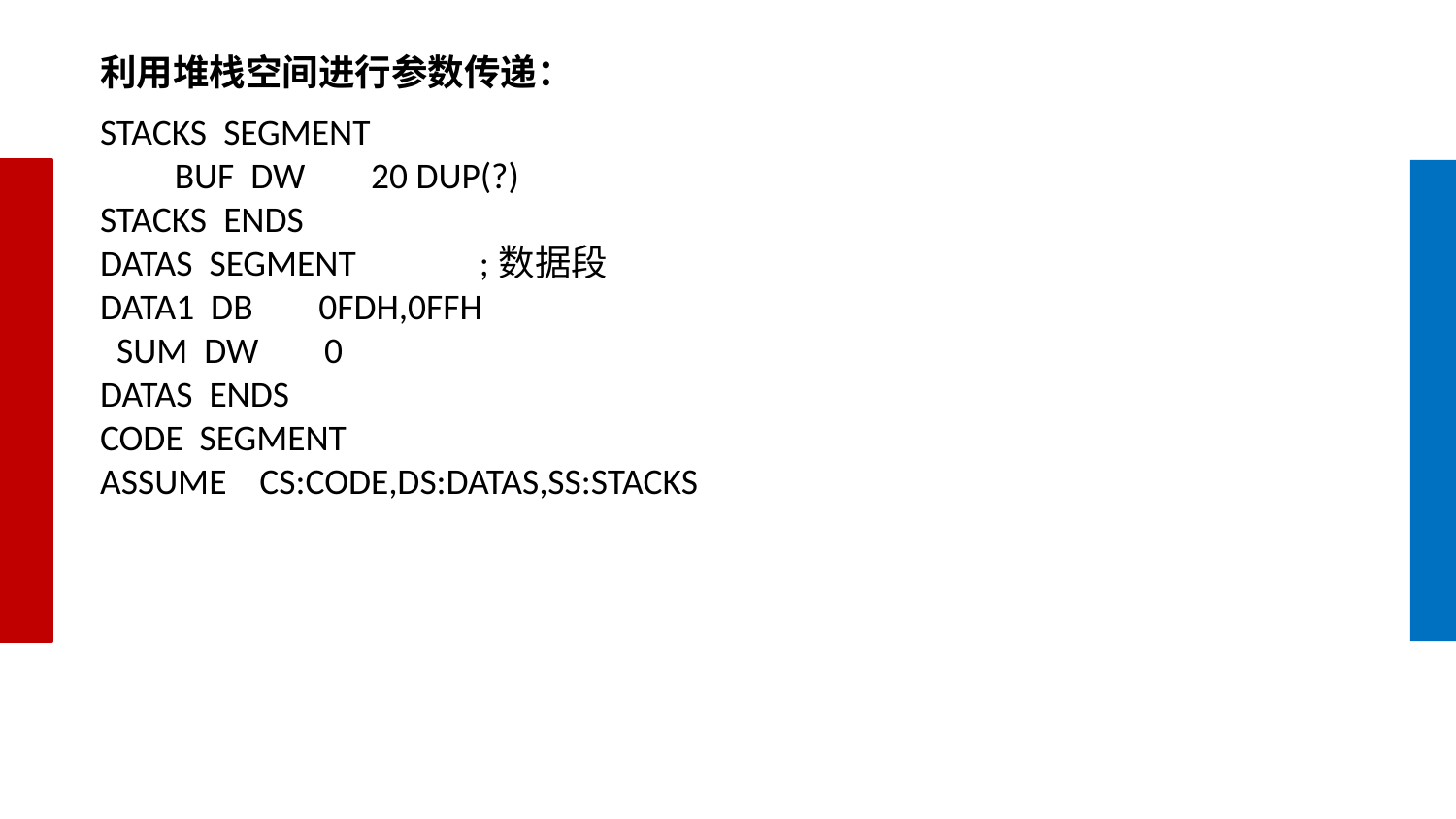

利用堆栈空间进行参数传递：
STACKS  SEGMENT
         BUF  DW        20 DUP(?)
STACKS  ENDS
DATAS  SEGMENT               ;数据段
DATA1  DB        0FDH,0FFH
  SUM  DW        0
DATAS  ENDS
CODE  SEGMENT
ASSUME    CS:CODE,DS:DATAS,SS:STACKS